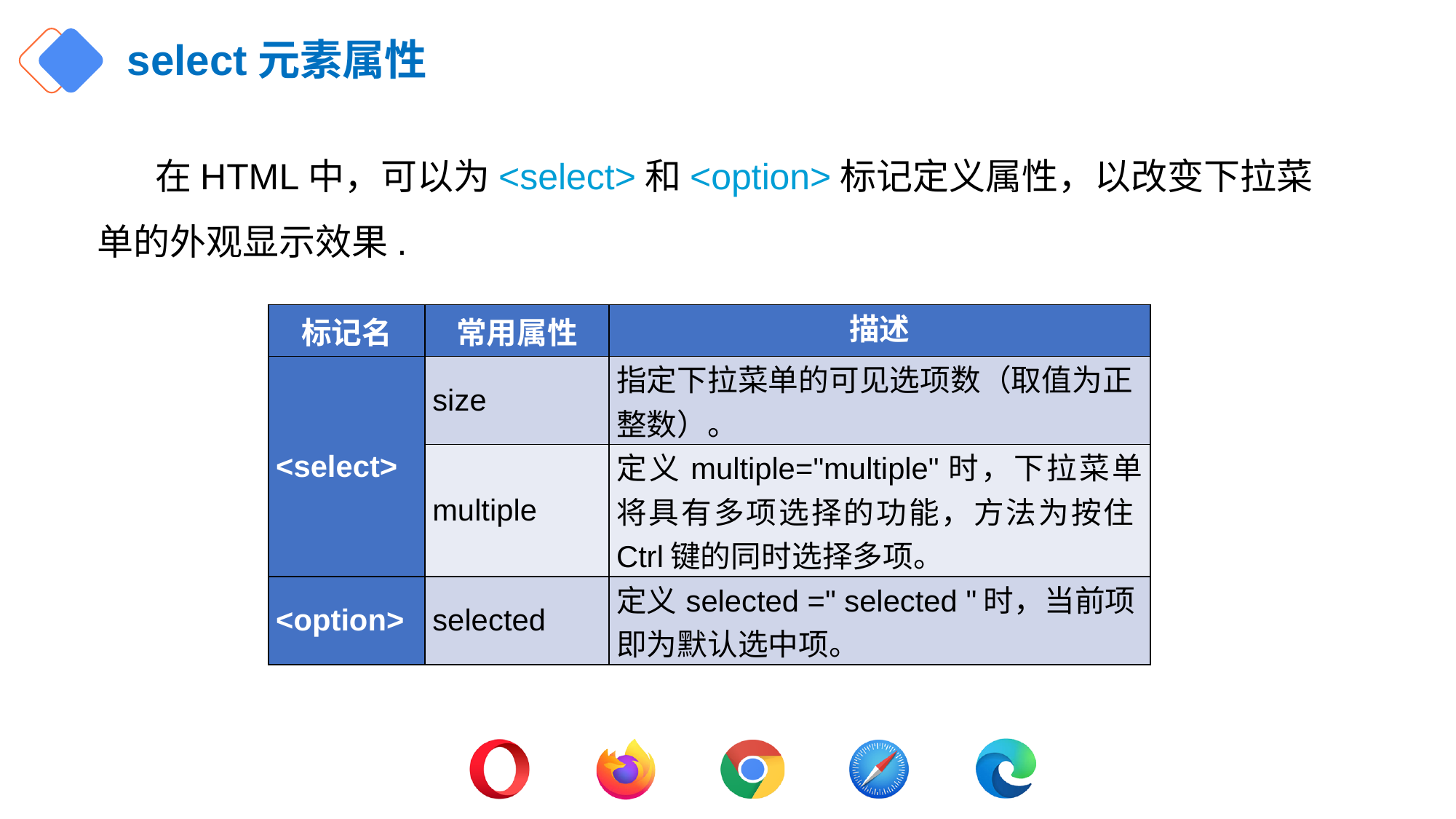

# select元素属性
      在HTML中，可以为<select>和<option>标记定义属性，以改变下拉菜单的外观显示效果.

| 标记名 | 常用属性 | 描述 |
| --- | --- | --- |
| <select> | size | 指定下拉菜单的可见选项数（取值为正整数）。 |
|  | multiple | 定义multiple="multiple"时，下拉菜单将具有多项选择的功能，方法为按住Ctrl键的同时选择多项。 |
| <option> | selected | 定义selected =" selected "时，当前项即为默认选中项。 |